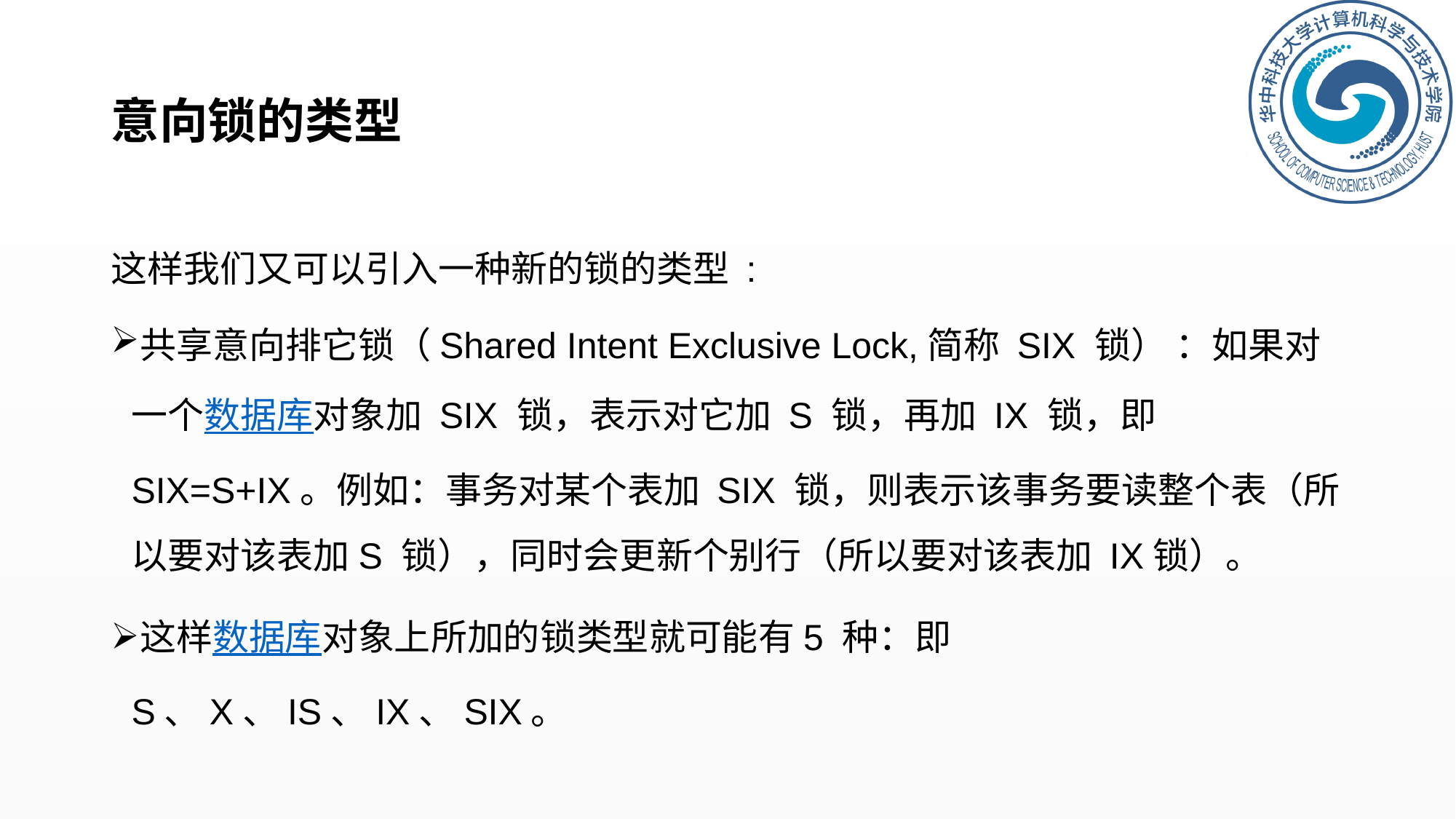

# 意向锁的类型
这样我们又可以引入一种新的锁的类型 :
共享意向排它锁（Shared Intent Exclusive Lock,简称 SIX 锁） ：如果对一个数据库对象加 SIX 锁，表示对它加 S 锁，再加 IX 锁，即 SIX=S+IX。例如：事务对某个表加 SIX 锁，则表示该事务要读整个表（所以要对该表加S 锁），同时会更新个别行（所以要对该表加 IX锁）。
这样数据库对象上所加的锁类型就可能有5 种：即S、X、IS、IX、SIX。